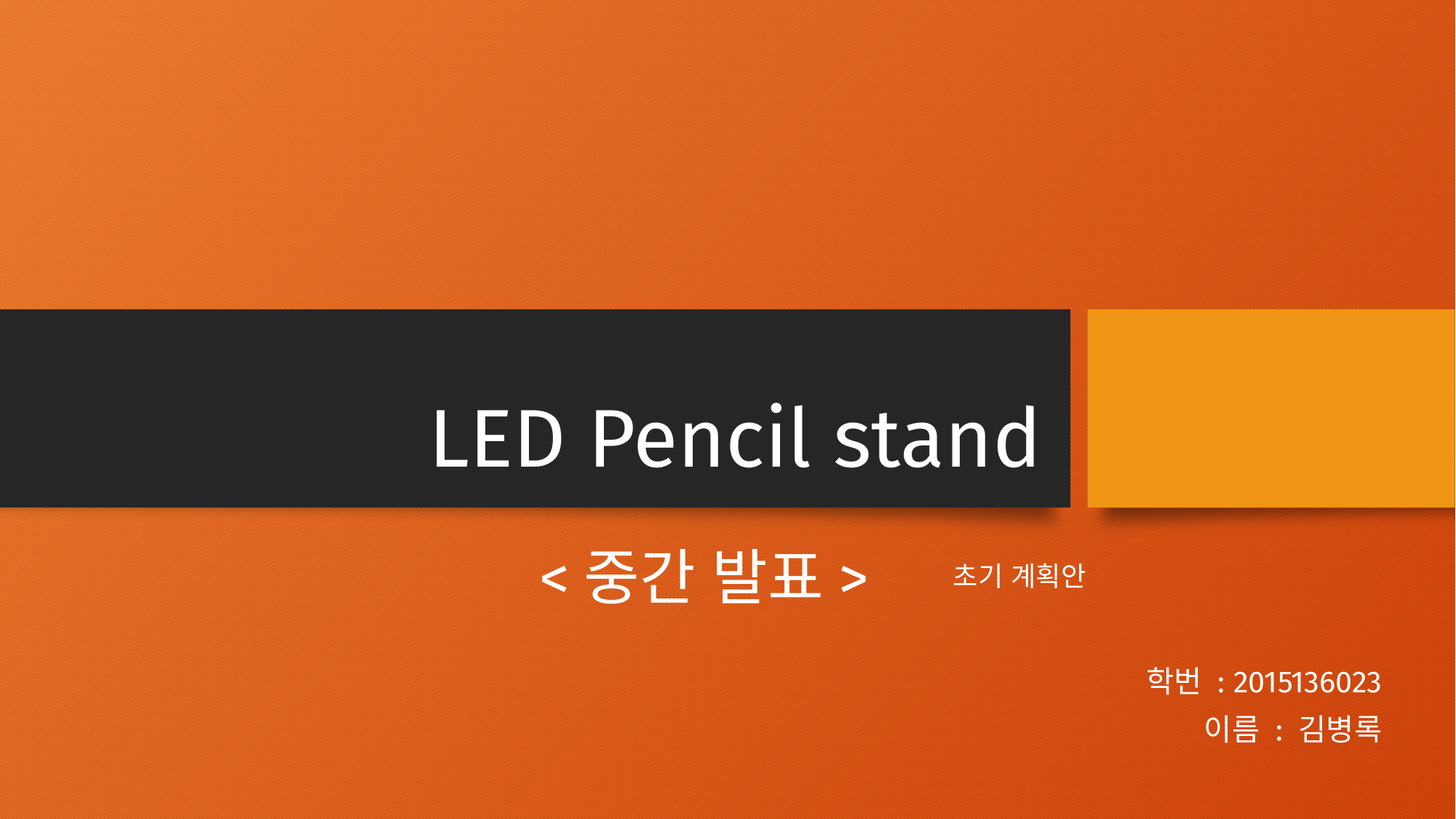

# LED Pencil stand
<중간 발표>
초기 계획안
학번 : 2015136023
이름 : 김병록